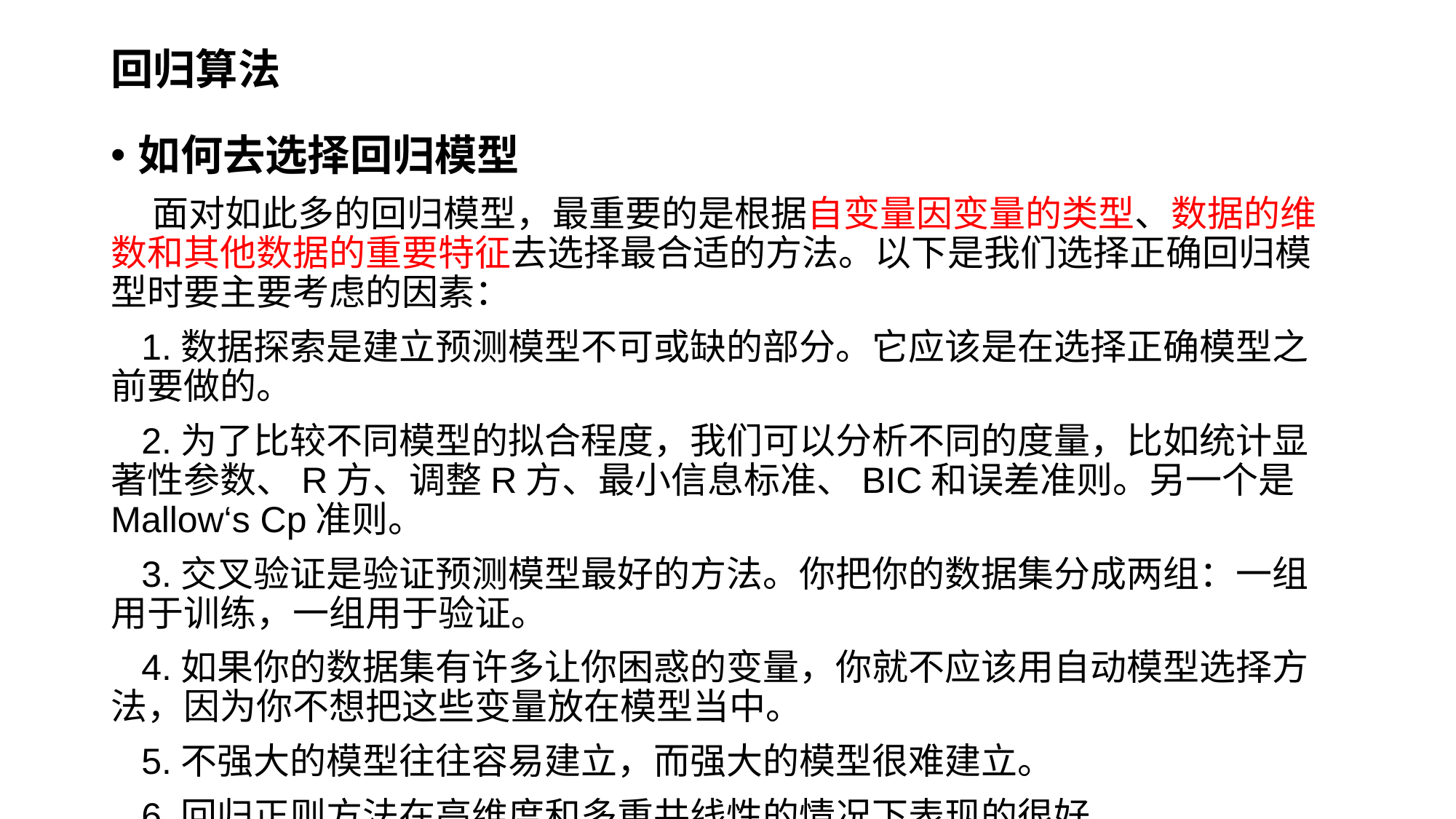

# 回归算法
如何去选择回归模型
    面对如此多的回归模型，最重要的是根据自变量因变量的类型、数据的维数和其他数据的重要特征去选择最合适的方法。以下是我们选择正确回归模型时要主要考虑的因素：
   1.数据探索是建立预测模型不可或缺的部分。它应该是在选择正确模型之前要做的。
   2.为了比较不同模型的拟合程度，我们可以分析不同的度量，比如统计显著性参数、R方、调整R方、最小信息标准、BIC和误差准则。另一个是Mallow‘s Cp准则。
   3.交叉验证是验证预测模型最好的方法。你把你的数据集分成两组：一组用于训练，一组用于验证。
   4.如果你的数据集有许多让你困惑的变量，你就不应该用自动模型选择方法，因为你不想把这些变量放在模型当中。
   5.不强大的模型往往容易建立，而强大的模型很难建立。
   6.回归正则方法在高维度和多重共线性的情况下表现的很好。